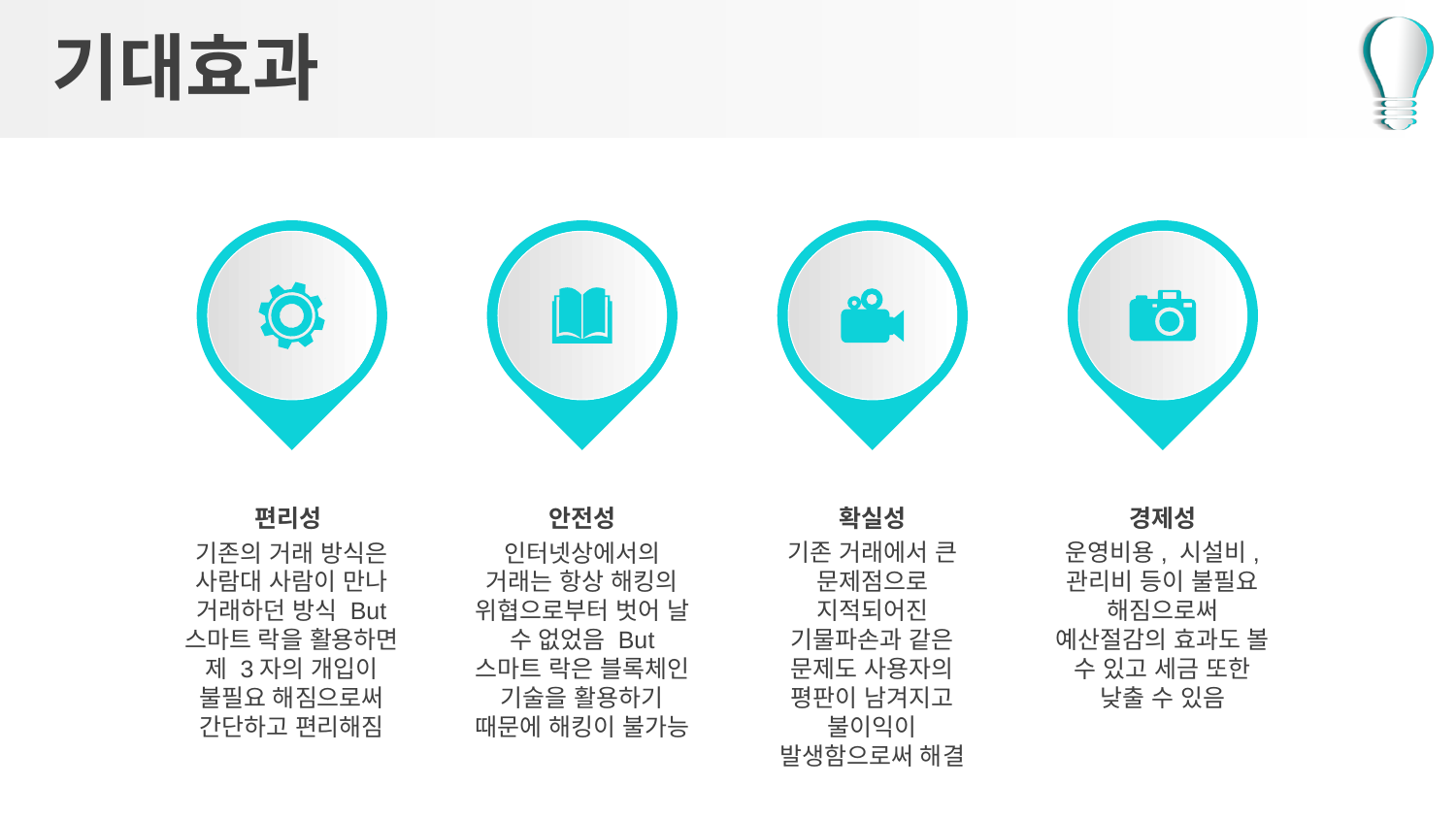

# 기대효과

안전성
인터넷상에서의 거래는 항상 해킹의 위협으로부터 벗어 날 수 없었음 But 스마트 락은 블록체인 기술을 활용하기 때문에 해킹이 불가능
확실성
기존 거래에서 큰 문제점으로 지적되어진 기물파손과 같은 문제도 사용자의 평판이 남겨지고 불이익이 발생함으로써 해결
편리성
기존의 거래 방식은 사람대 사람이 만나 거래하던 방식 But 스마트 락을 활용하면 제 3자의 개입이 불필요 해짐으로써 간단하고 편리해짐
경제성
운영비용, 시설비, 관리비 등이 불필요 해짐으로써 예산절감의 효과도 볼 수 있고 세금 또한 낮출 수 있음